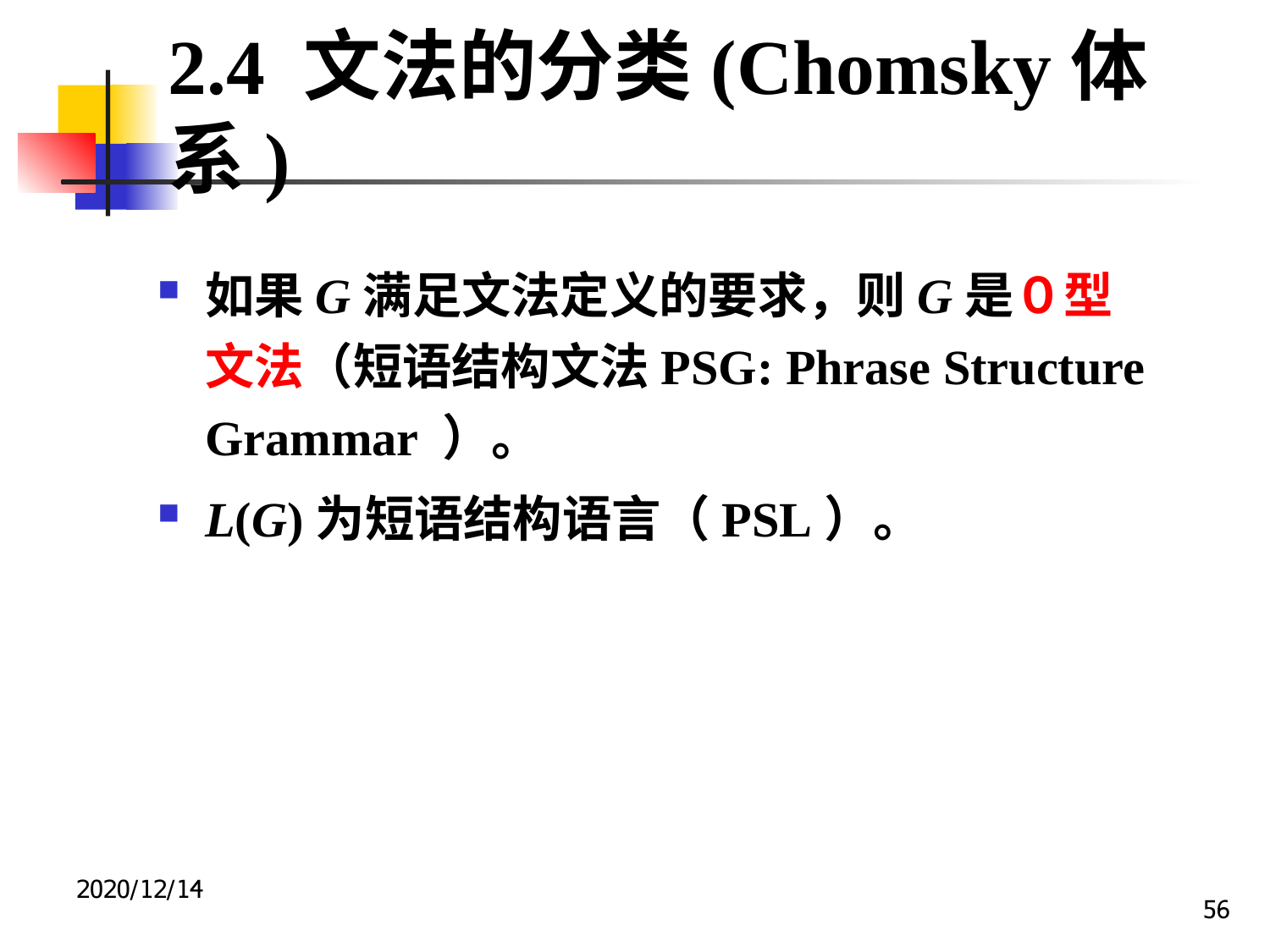

2.4 文法的分类(Chomsky体系)
如果G满足文法定义的要求，则G是０型文法（短语结构文法PSG: Phrase Structure Grammar ）。
L(G)为短语结构语言（PSL）。
56
2020/12/14